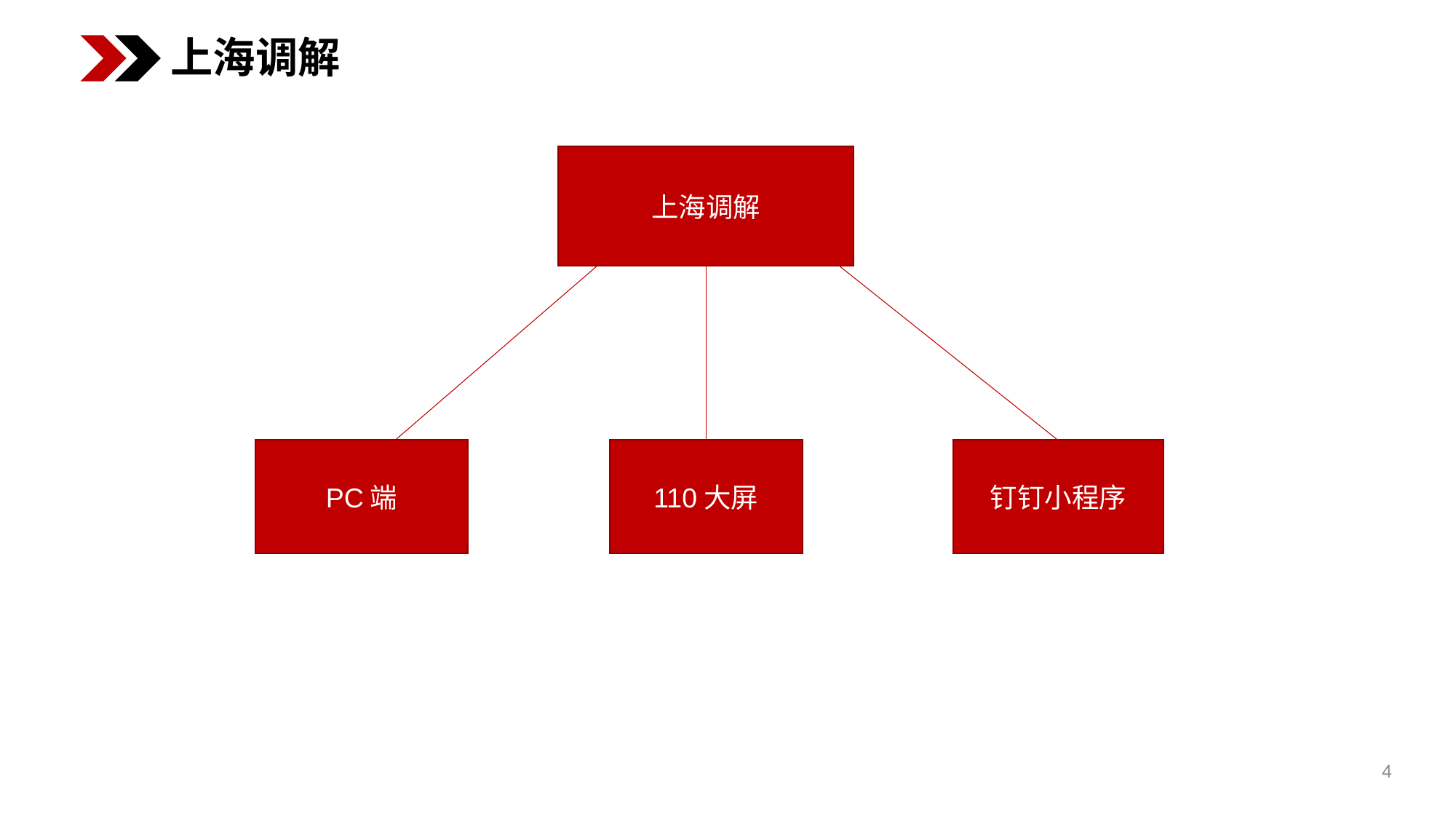

上海调解

上海调解
110大屏
钉钉小程序
PC端
续约率

4